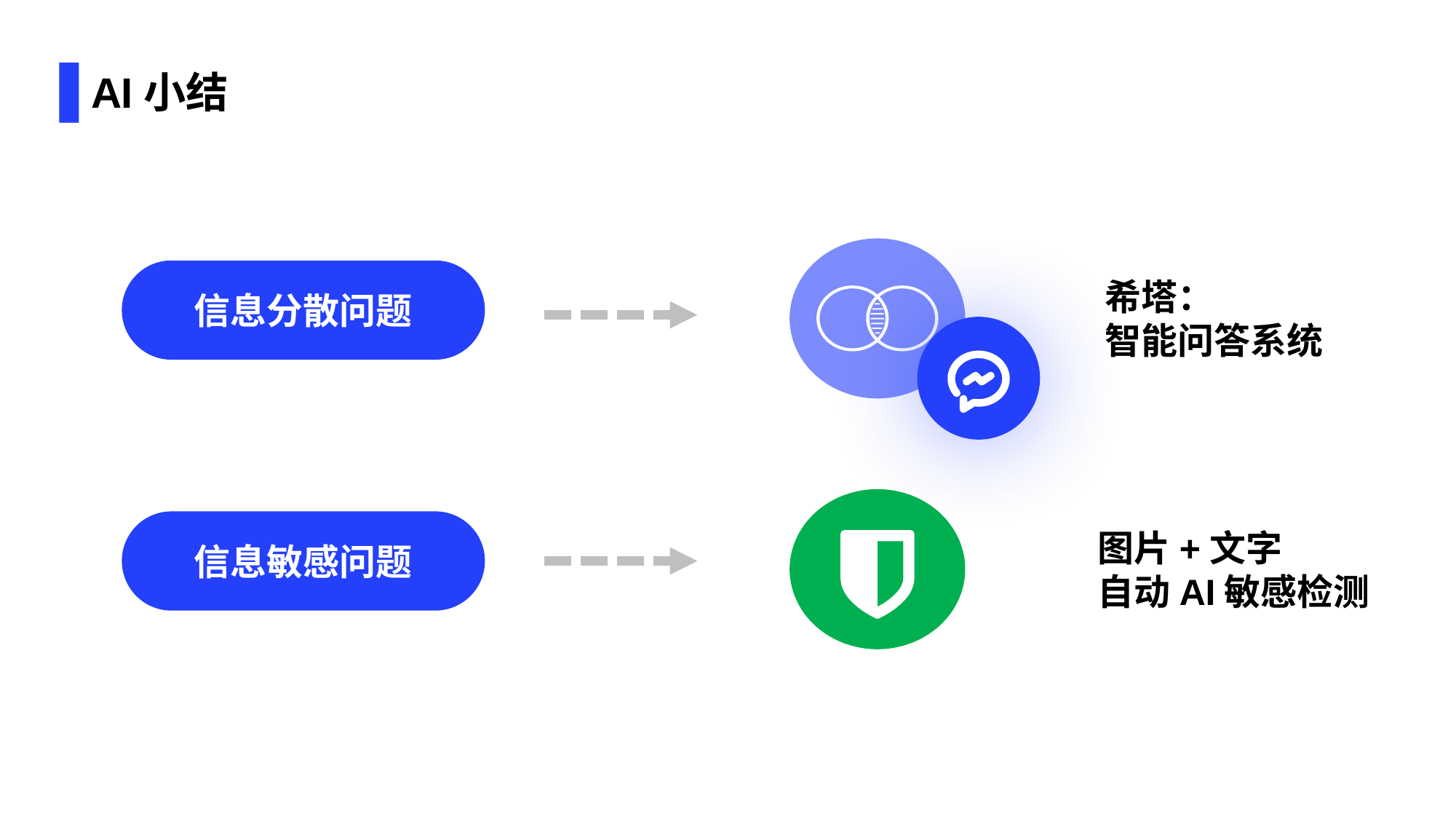

# AI小结

信息分散问题
希塔：
智能问答系统

信息敏感问题
图片+文字
自动AI敏感检测